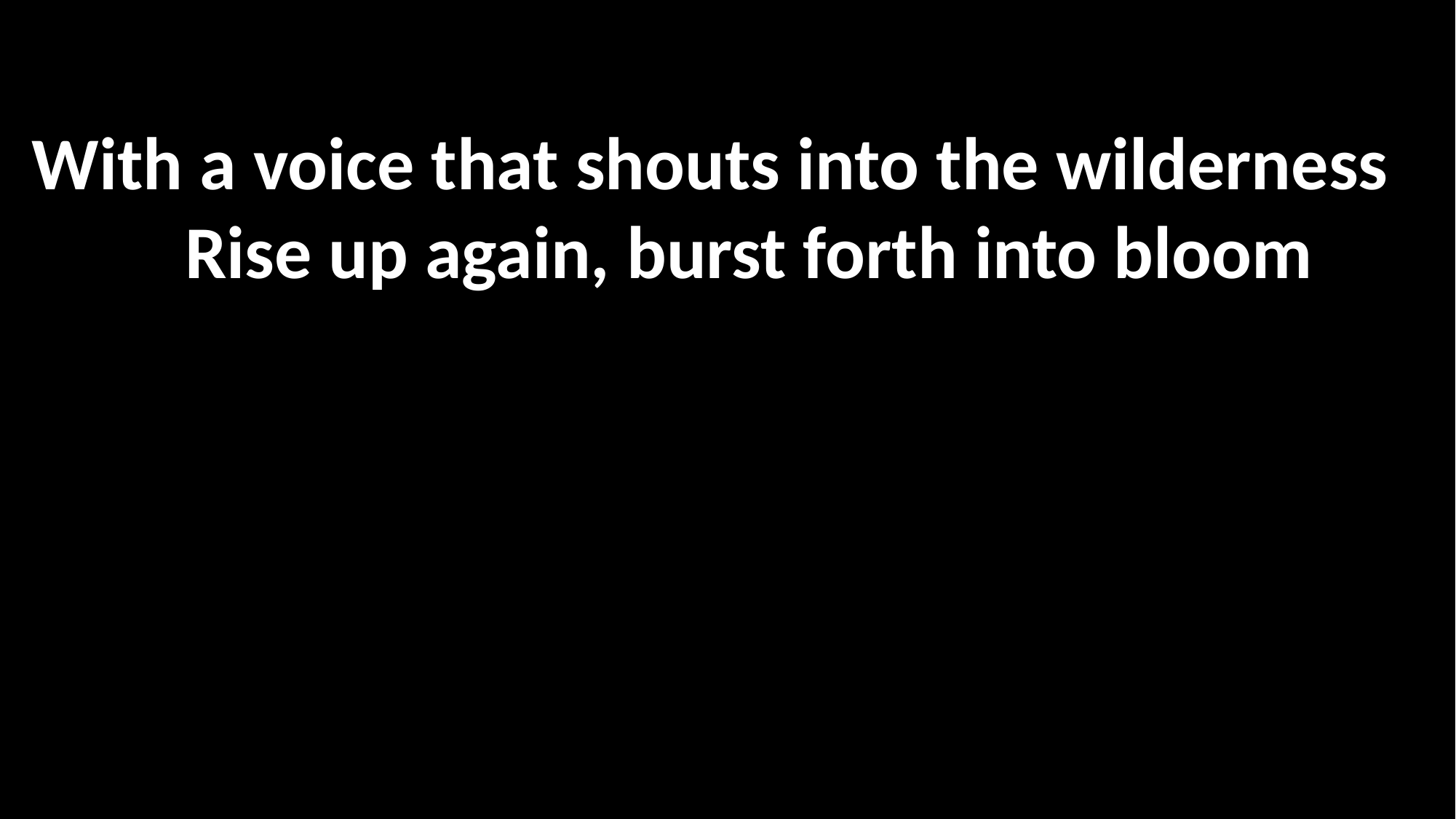

# 거치른 광야 외치는 소리로
거듭 거듭 피어나라

用向曠野呼喊的聲音
再次興起 綻放盛開

With a voice that shouts into the wilderness
Rise up again, burst forth into bloom